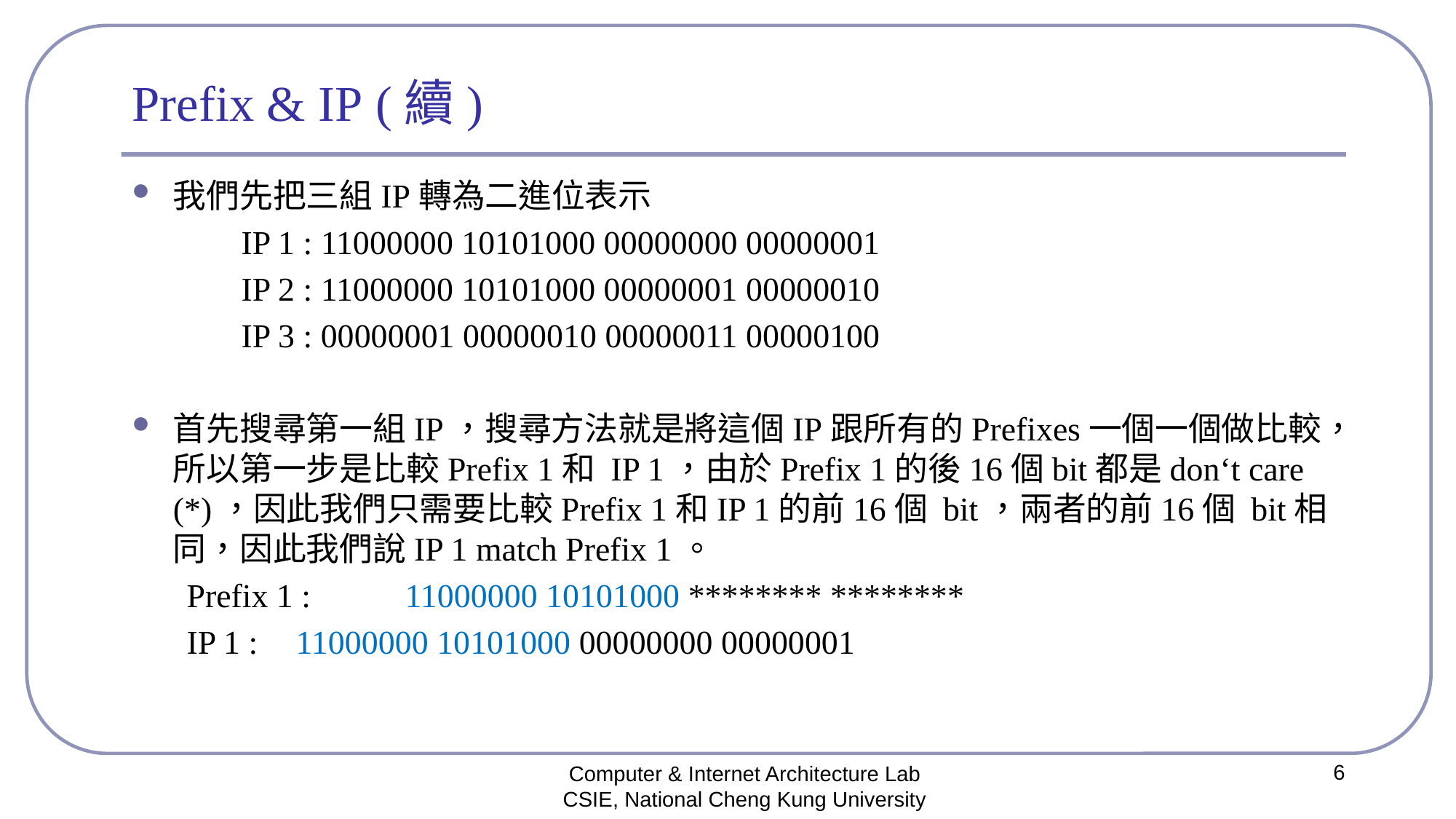

# Prefix & IP (續)
我們先把三組IP轉為二進位表示
	IP 1 : 11000000 10101000 00000000 00000001
	IP 2 : 11000000 10101000 00000001 00000010
	IP 3 : 00000001 00000010 00000011 00000100

首先搜尋第一組IP，搜尋方法就是將這個IP跟所有的Prefixes一個一個做比較，所以第一步是比較Prefix 1和 IP 1，由於Prefix 1的後16個bit都是don‘t care (*)，因此我們只需要比較Prefix 1和IP 1的前16個 bit，兩者的前16個 bit相同，因此我們說IP 1 match Prefix 1。
Prefix 1 : 	11000000 10101000 ******** ********
IP 1 : 	11000000 10101000 00000000 00000001
6
Computer & Internet Architecture Lab
CSIE, National Cheng Kung University